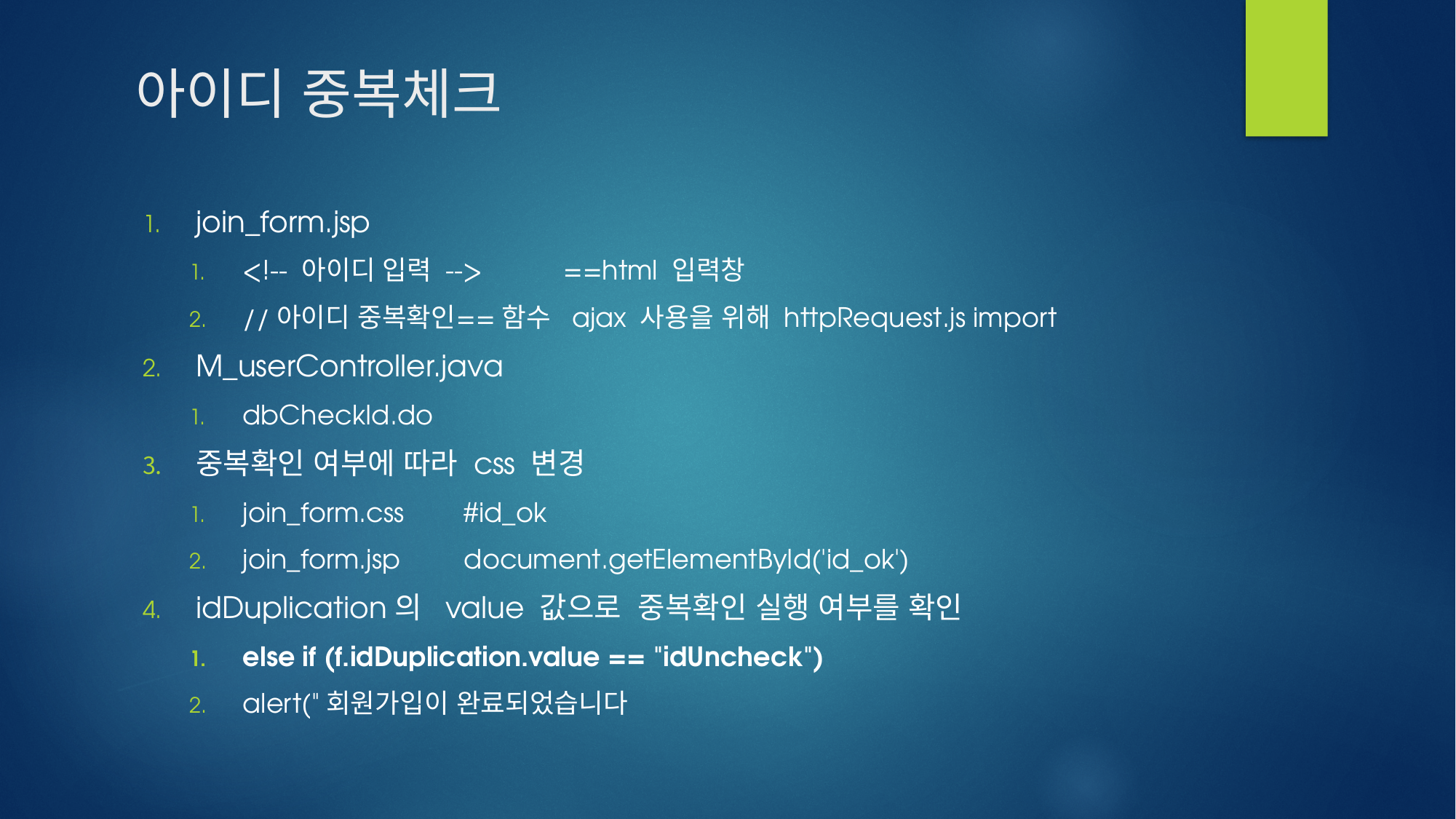

# 아이디 중복체크
join_form.jsp
<!-- 아이디 입력 -->		==html 입력창
//아이디 중복확인			==함수  ajax 사용을 위해 httpRequest.js import
M_userController.java
dbCheckId.do
중복확인 여부에 따라 css 변경
join_form.css		 #id_ok
join_form.jsp		 document.getElementById('id_ok')
idDuplication의  value 값으로  중복확인 실행 여부를 확인
else if (f.idDuplication.value == "idUncheck")
alert("회원가입이 완료되었습니다